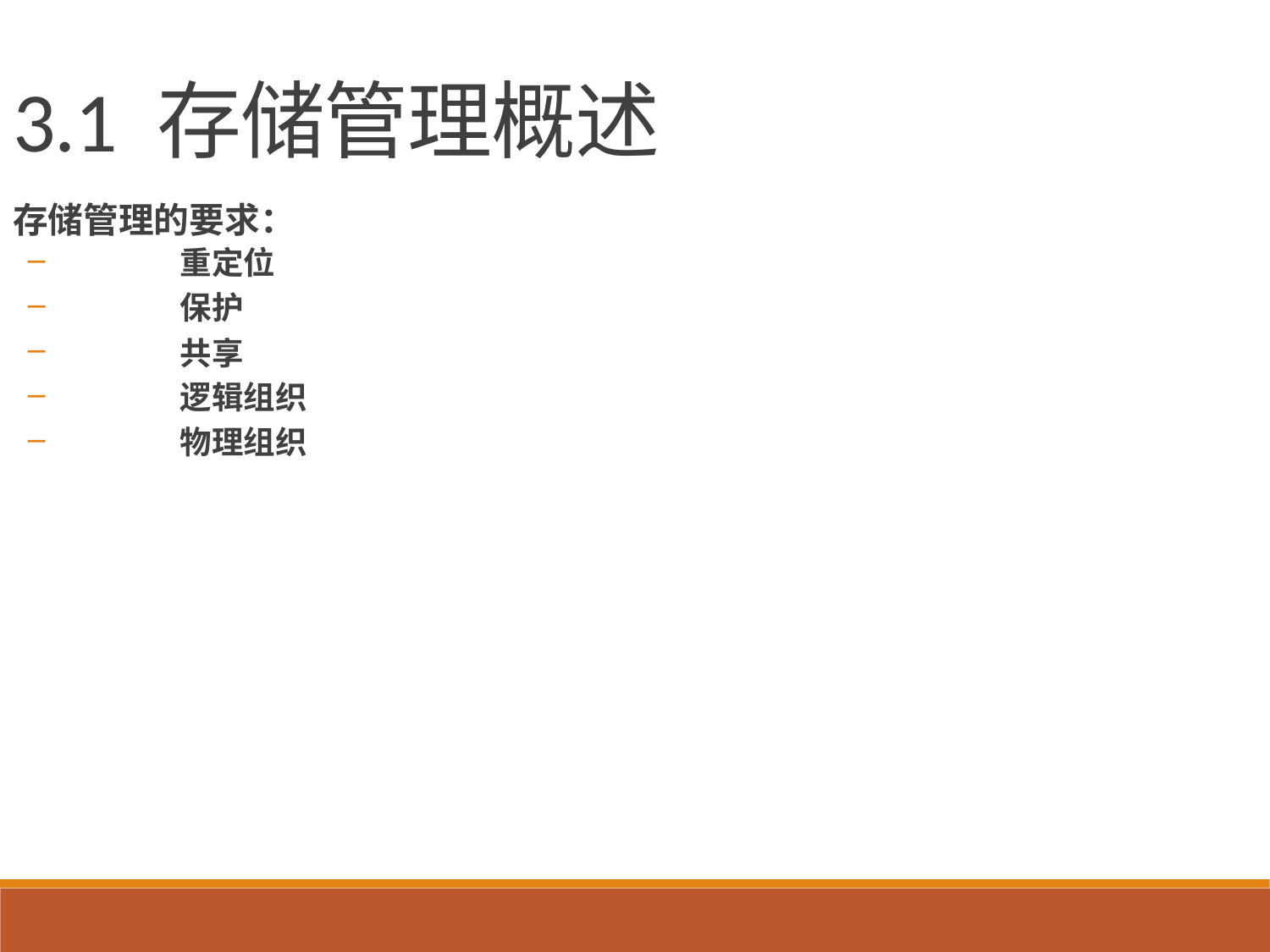

3.1 存储管理概述
存储管理的要求：
	重定位
	保护
	共享
	逻辑组织
	物理组织